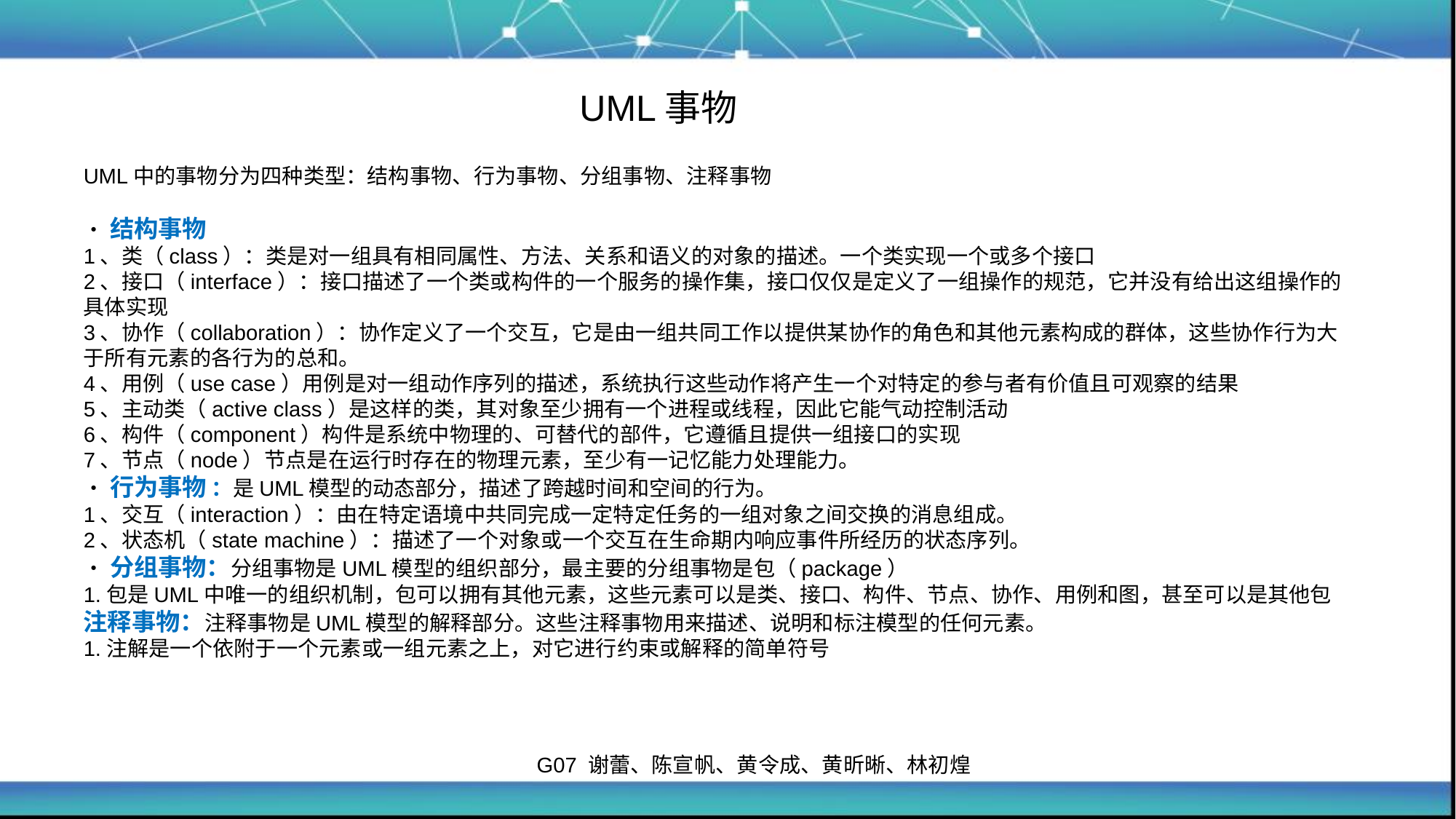

UML事物
UML中的事物分为四种类型：结构事物、行为事物、分组事物、注释事物

•结构事物
1、类（class）：类是对一组具有相同属性、方法、关系和语义的对象的描述。一个类实现一个或多个接口
2、接口（interface）：接口描述了一个类或构件的一个服务的操作集，接口仅仅是定义了一组操作的规范，它并没有给出这组操作的具体实现
3、协作（collaboration）：协作定义了一个交互，它是由一组共同工作以提供某协作的角色和其他元素构成的群体，这些协作行为大于所有元素的各行为的总和。
4、用例（use case）用例是对一组动作序列的描述，系统执行这些动作将产生一个对特定的参与者有价值且可观察的结果
5、主动类（active class）是这样的类，其对象至少拥有一个进程或线程，因此它能气动控制活动
6、构件（component）构件是系统中物理的、可替代的部件，它遵循且提供一组接口的实现
7、节点（node）节点是在运行时存在的物理元素，至少有一记忆能力处理能力。
•行为事物 ：是UML模型的动态部分，描述了跨越时间和空间的行为。
1、交互（interaction）：由在特定语境中共同完成一定特定任务的一组对象之间交换的消息组成。
2、状态机（state machine）：描述了一个对象或一个交互在生命期内响应事件所经历的状态序列。
•分组事物：分组事物是UML模型的组织部分，最主要的分组事物是包（package）
1.包是UML中唯一的组织机制，包可以拥有其他元素，这些元素可以是类、接口、构件、节点、协作、用例和图，甚至可以是其他包
注释事物：注释事物是UML模型的解释部分。这些注释事物用来描述、说明和标注模型的任何元素。
1.注解是一个依附于一个元素或一组元素之上，对它进行约束或解释的简单符号

G07 谢蕾、陈宣帆、黄令成、黄昕晰、林初煌
12